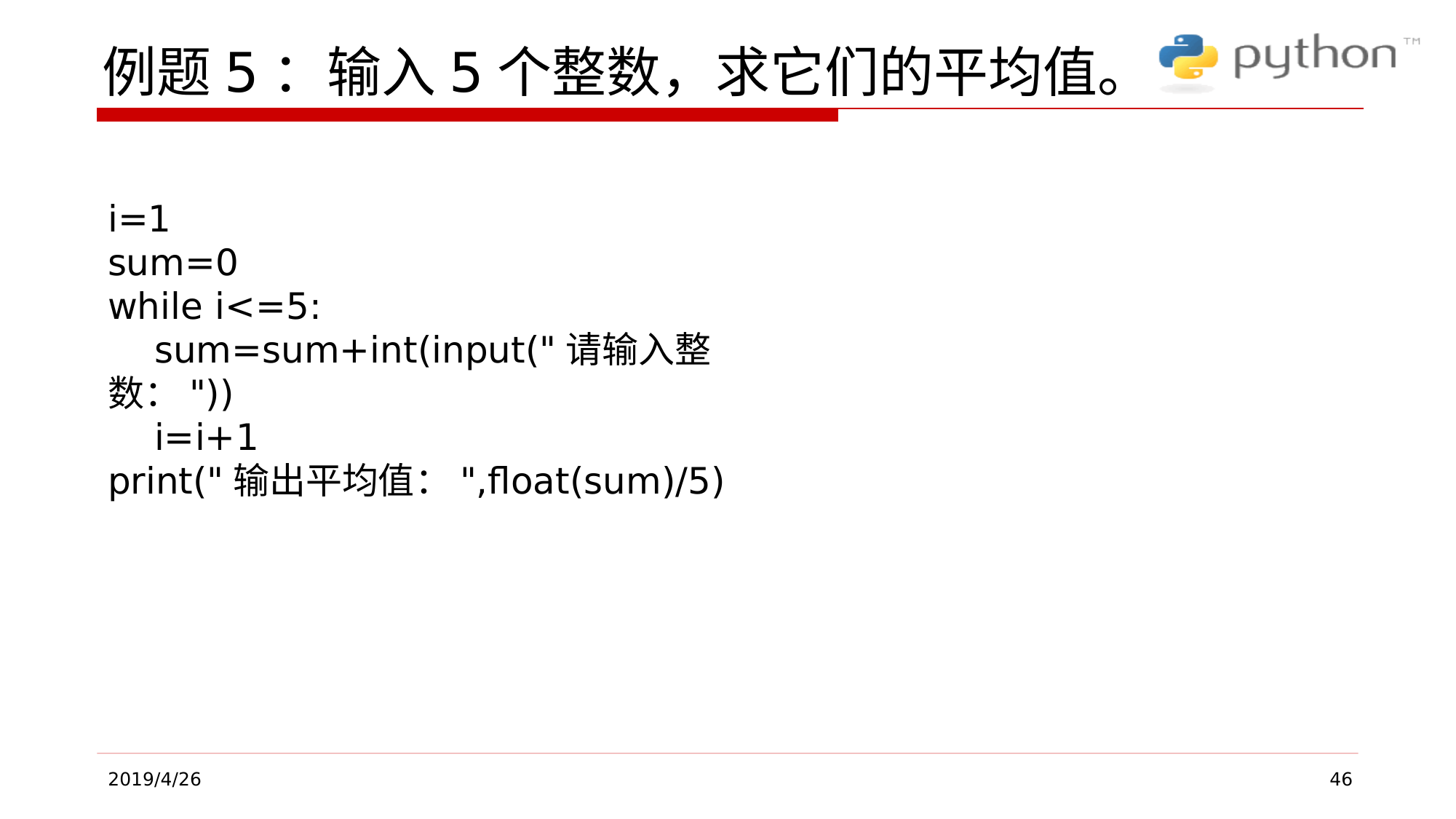

# 例题5：输入5个整数，求它们的平均值。
i=1
sum=0
while i<=5:
    sum=sum+int(input("请输入整数："))
    i=i+1
print("输出平均值：",float(sum)/5)
46
2019/4/26